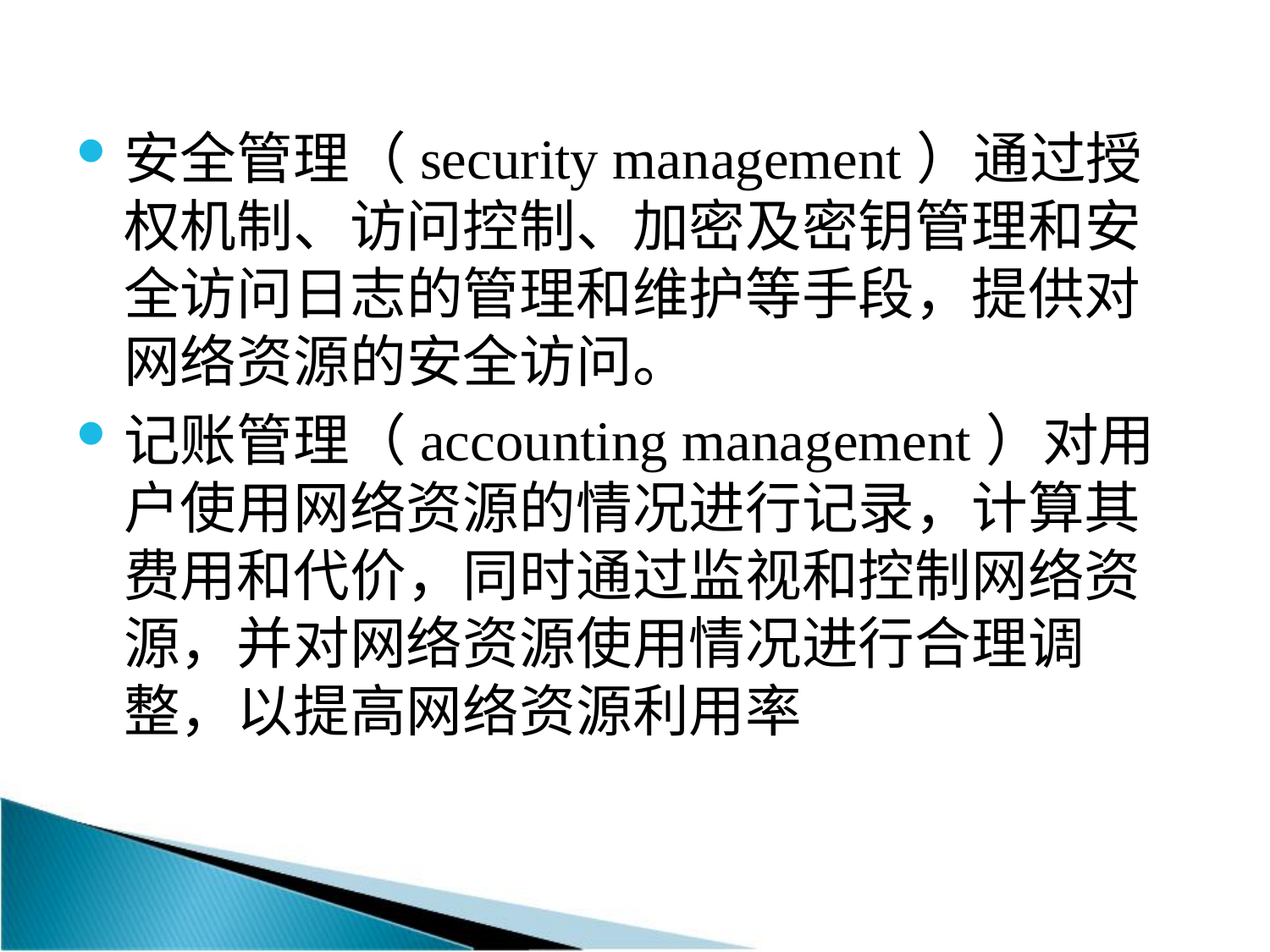

安全管理（security management）通过授权机制、访问控制、加密及密钥管理和安全访问日志的管理和维护等手段，提供对网络资源的安全访问。
记账管理（accounting management）对用户使用网络资源的情况进行记录，计算其费用和代价，同时通过监视和控制网络资源，并对网络资源使用情况进行合理调整，以提高网络资源利用率